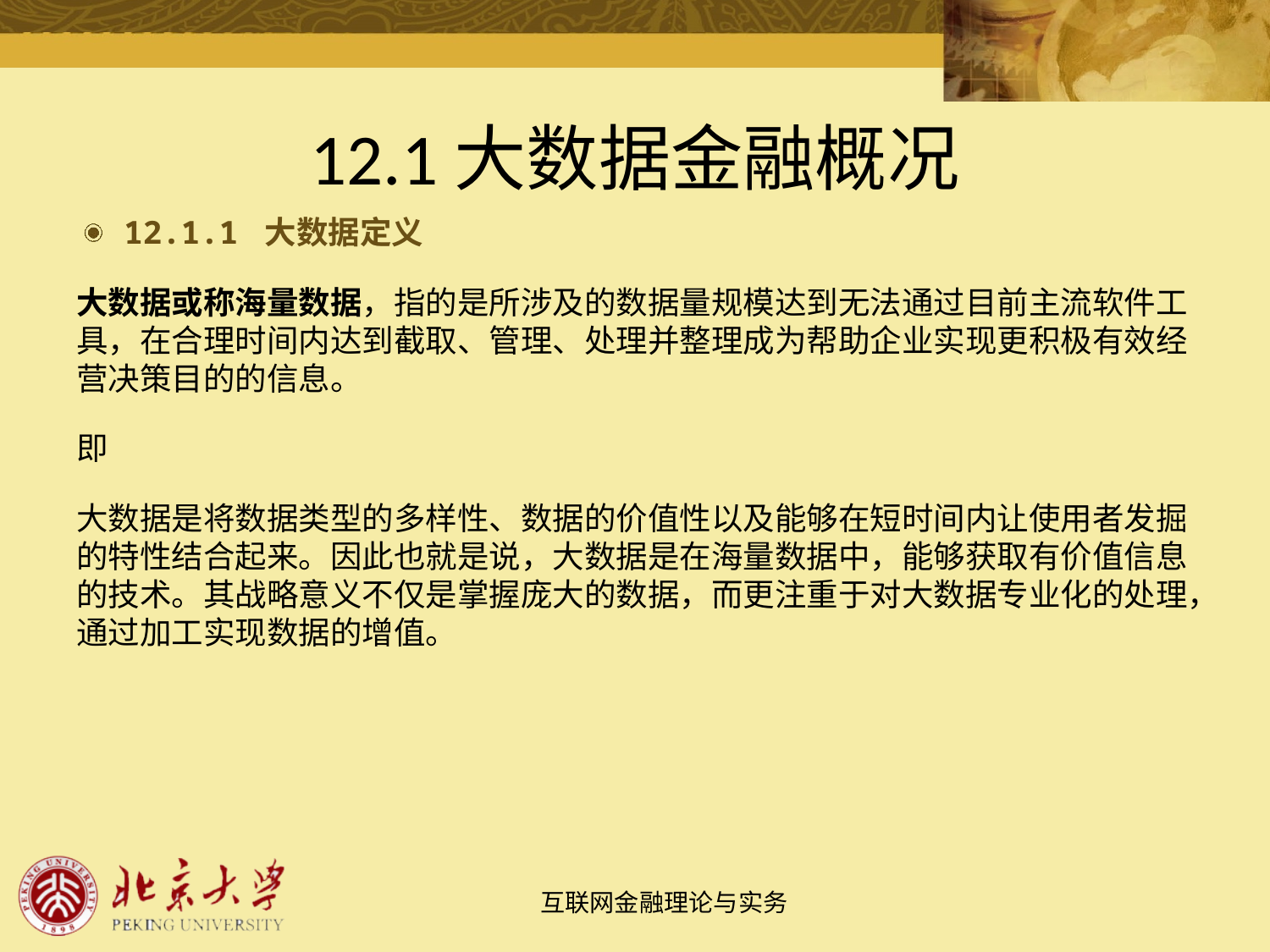

# 12.1大数据金融概况
12.1.1 大数据定义
大数据或称海量数据，指的是所涉及的数据量规模达到无法通过目前主流软件工具，在合理时间内达到截取、管理、处理并整理成为帮助企业实现更积极有效经营决策目的的信息。
即
大数据是将数据类型的多样性、数据的价值性以及能够在短时间内让使用者发掘的特性结合起来。因此也就是说，大数据是在海量数据中，能够获取有价值信息的技术。其战略意义不仅是掌握庞大的数据，而更注重于对大数据专业化的处理，通过加工实现数据的增值。